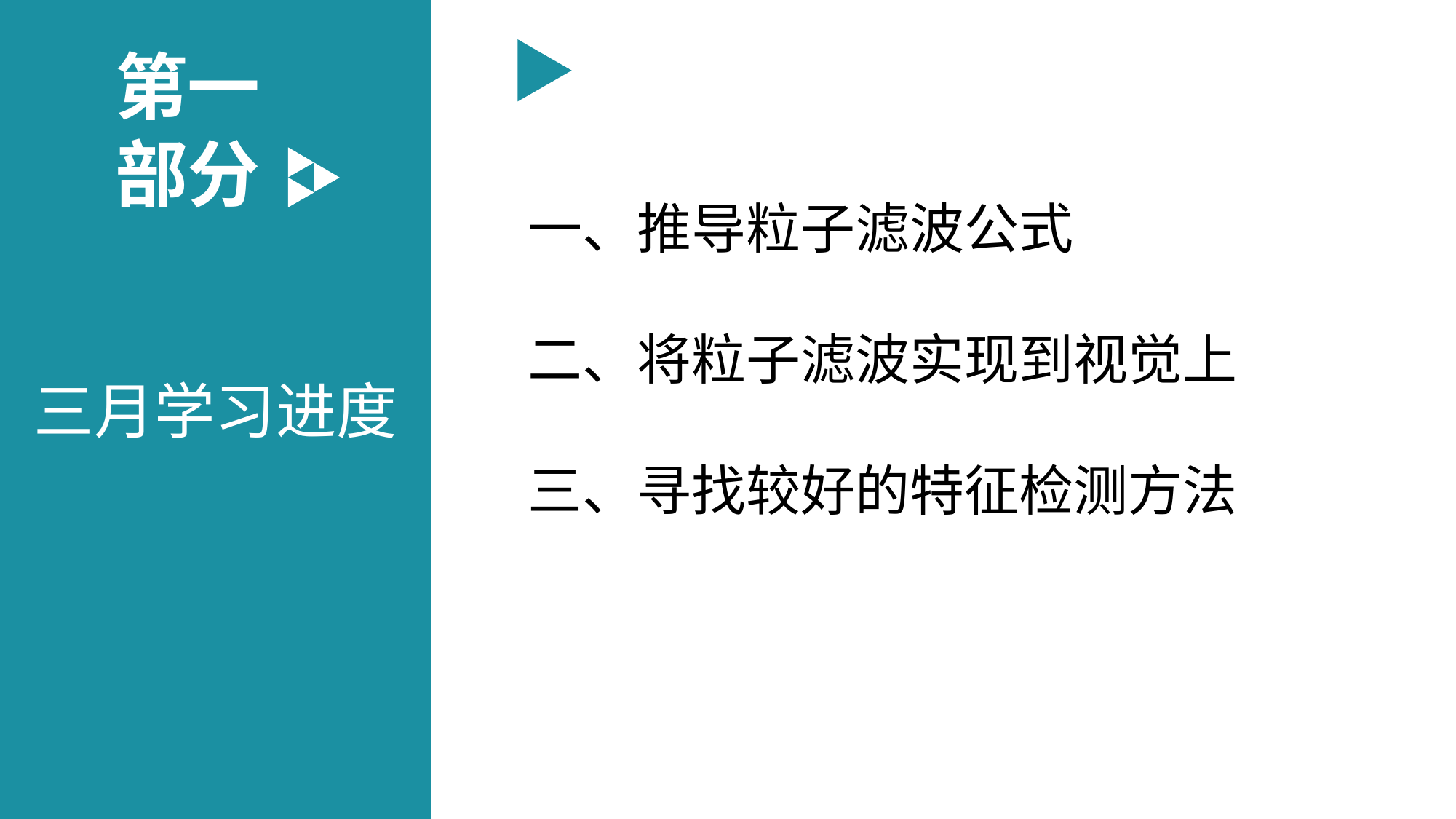

三月学习进度
第一部分

一、推导粒子滤波公式

二、将粒子滤波实现到视觉上

三、寻找较好的特征检测方法